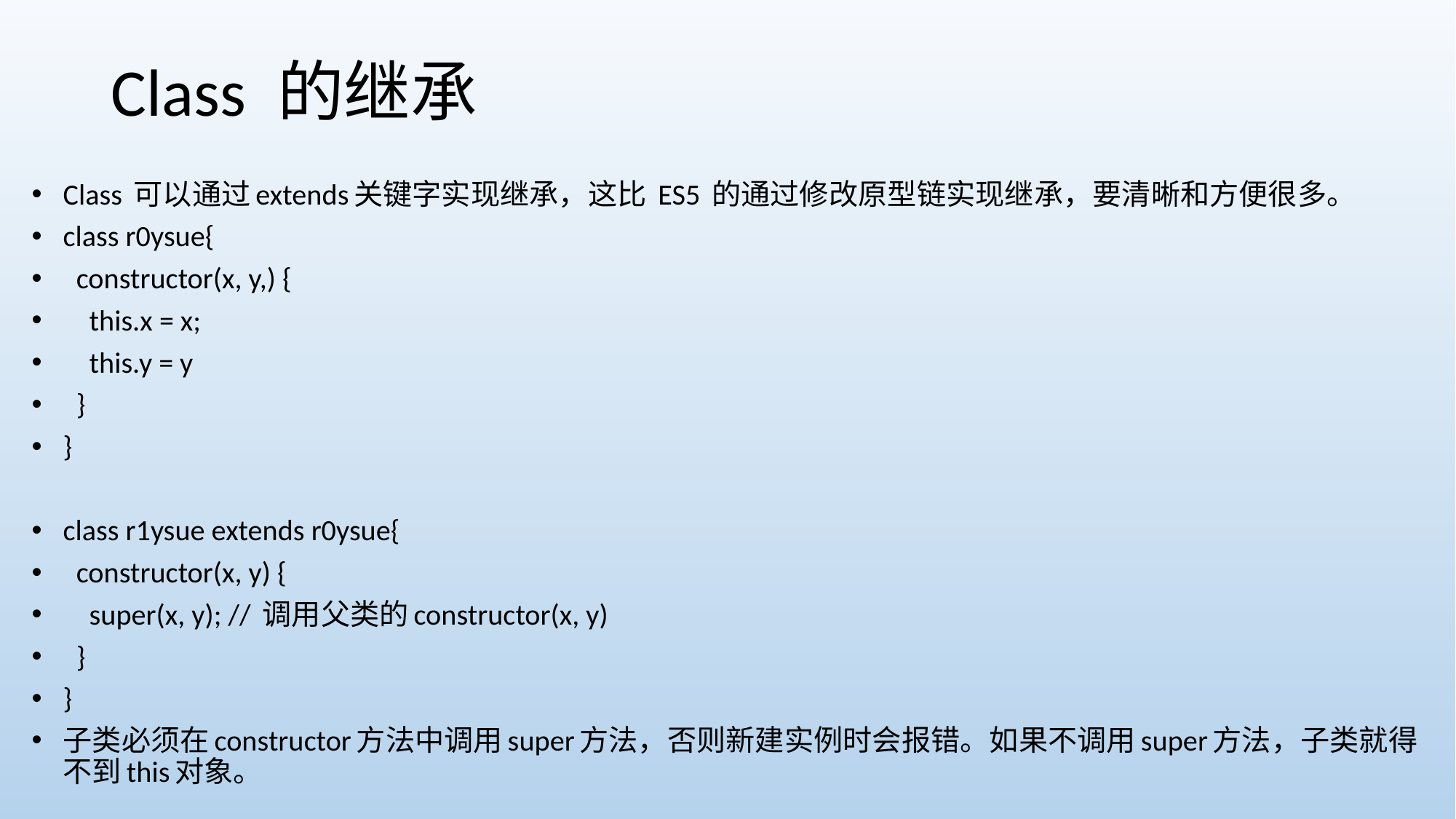

# Class 的继承
Class 可以通过extends关键字实现继承，这比 ES5 的通过修改原型链实现继承，要清晰和方便很多。
class r0ysue{
  constructor(x, y,) {
    this.x = x;
    this.y = y
  }
}

class r1ysue extends r0ysue{
  constructor(x, y) {
    super(x, y); // 调用父类的constructor(x, y)
  }
}
子类必须在constructor方法中调用super方法，否则新建实例时会报错。如果不调用super方法，子类就得不到this对象。